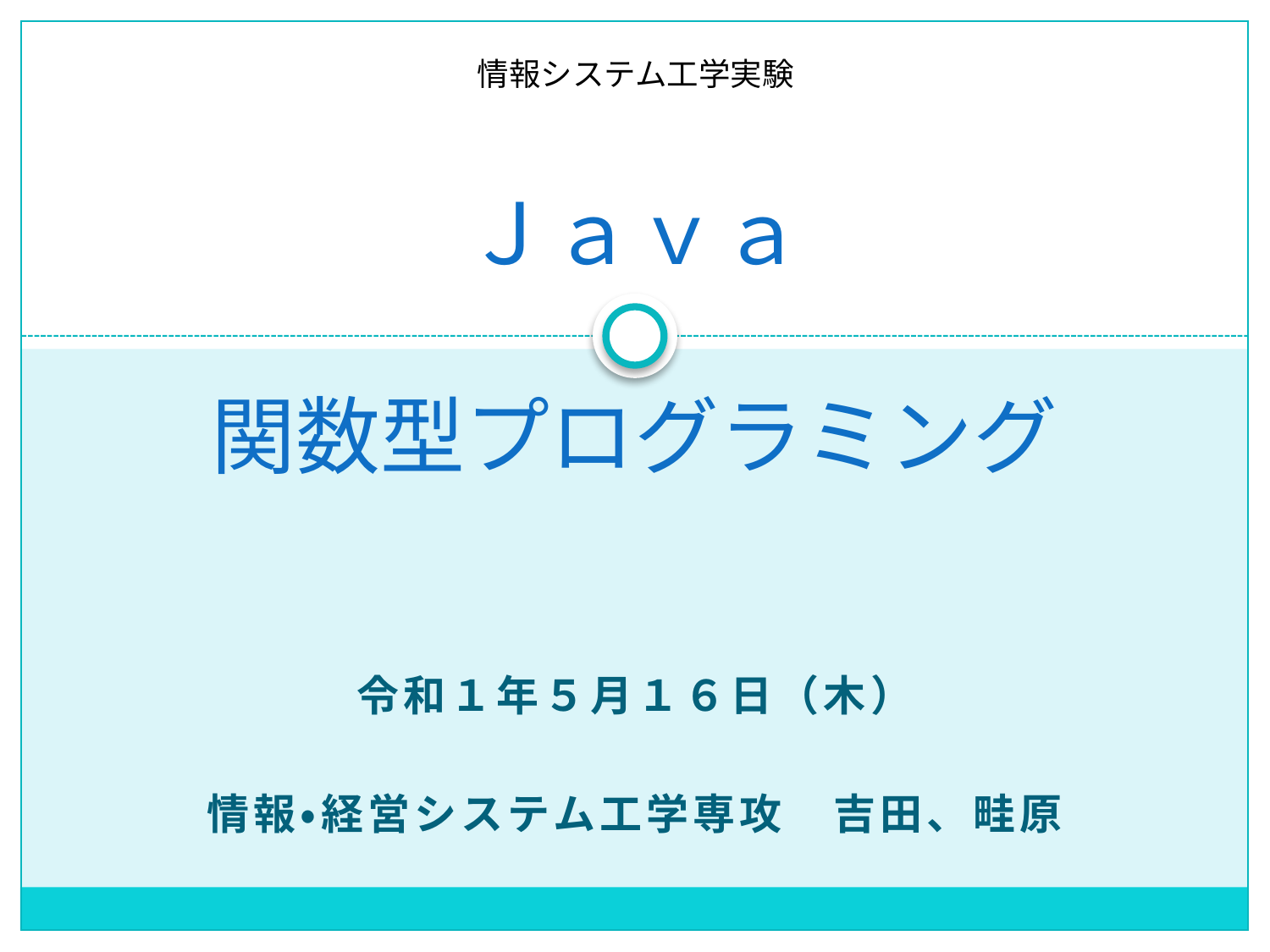

情報システム工学実験
# Ｊａｖａ 関数型プログラミング
令和１年５月１６日（木）

情報・経営システム工学専攻　吉田、畦原